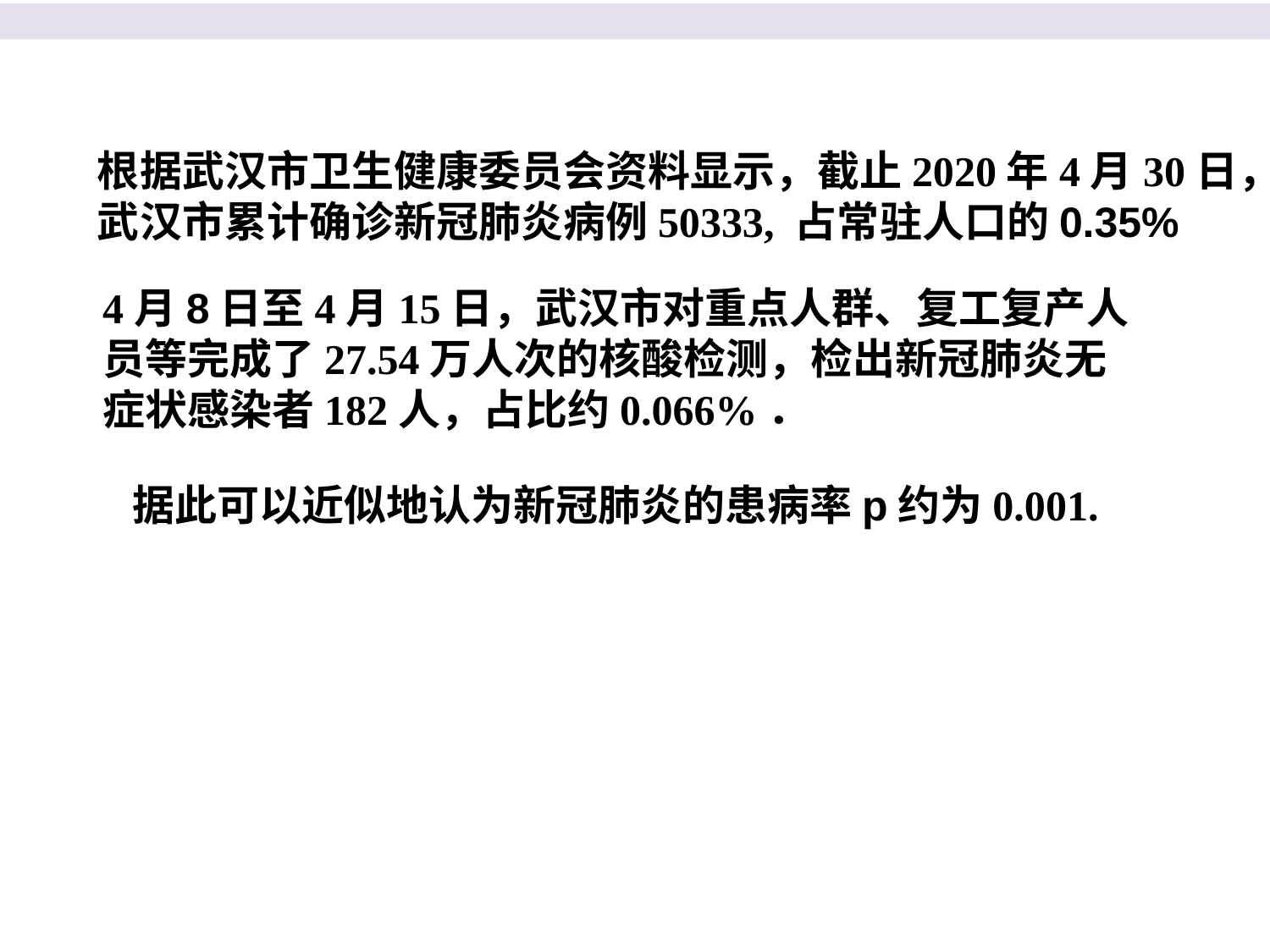

根据武汉市卫生健康委员会资料显示，截止2020年4月30日，武汉市累计确诊新冠肺炎病例50333, 占常驻人口的0.35%
4月8日至4月15日，武汉市对重点人群、复工复产人员等完成了27.54万人次的核酸检测，检出新冠肺炎无症状感染者182人，占比约0.066%．
据此可以近似地认为新冠肺炎的患病率p约为0.001.